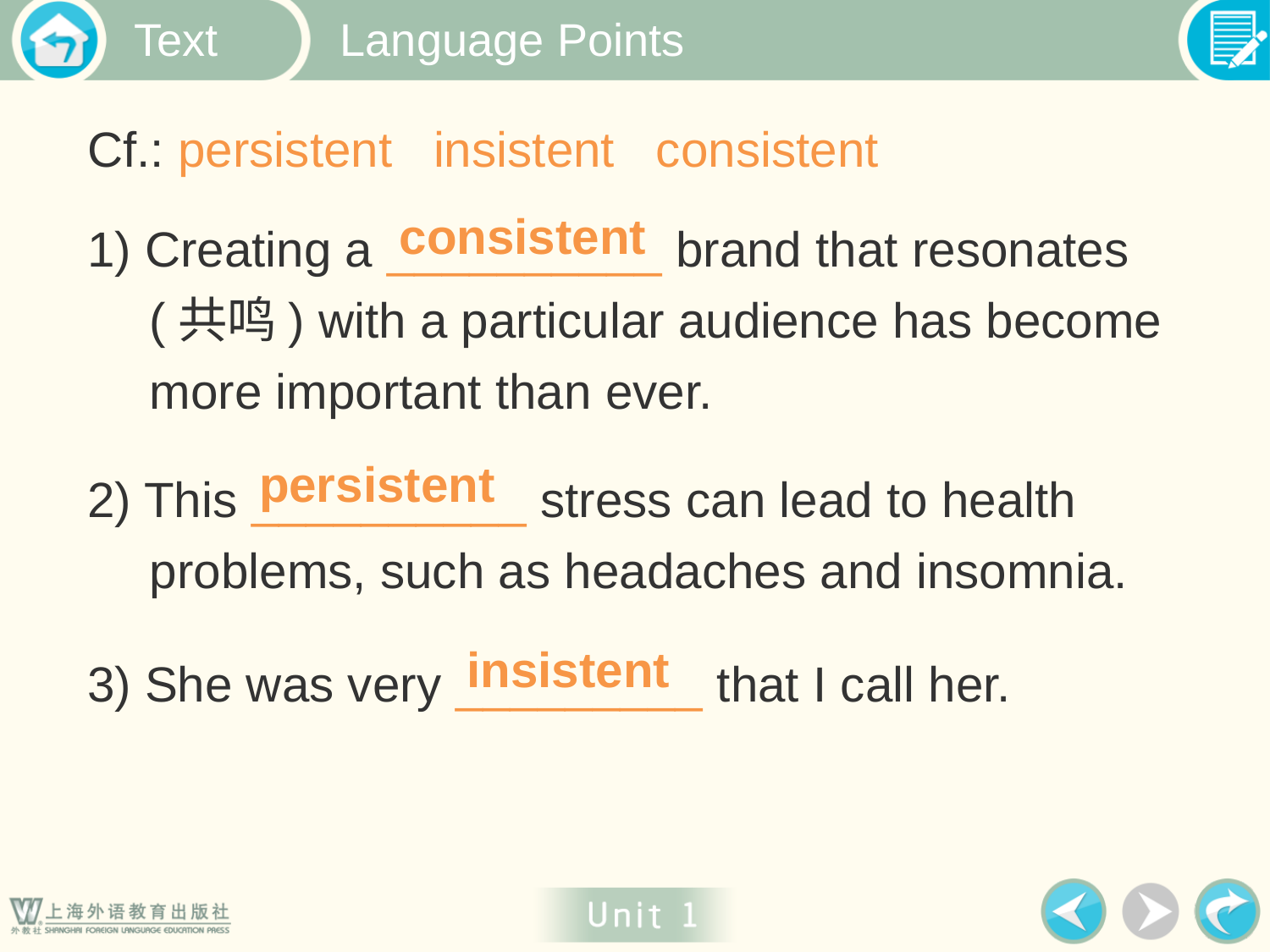

Language Points
Cf.: persistent   insistent   consistent

consistent
1) Creating a __________ brand that resonates (共鸣) with a particular audience has become more important than ever.

persistent
2) This __________ stress can lead to health problems, such as headaches and insomnia.

insistent
3) She was very _________ that I call her.